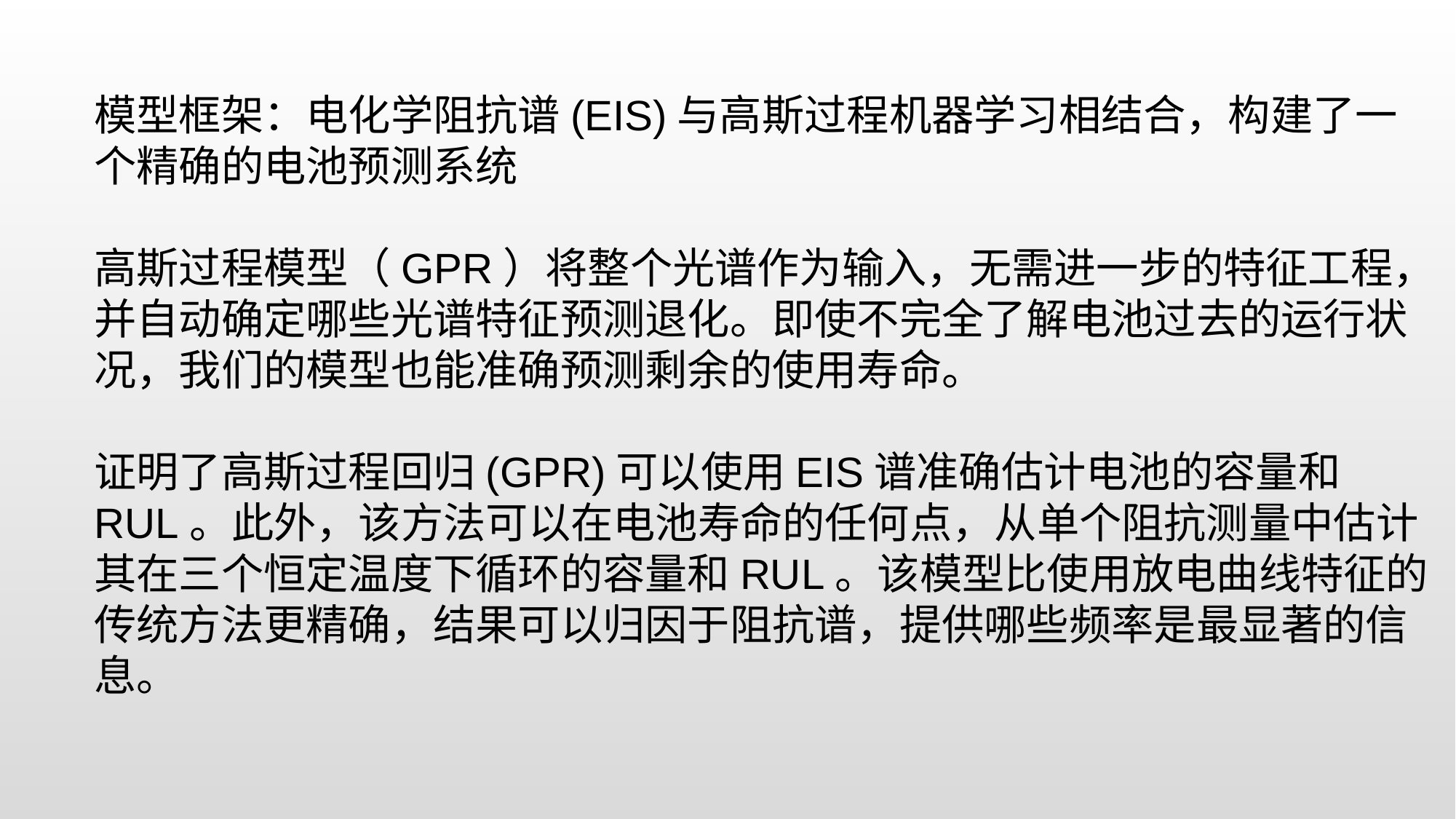

模型框架：电化学阻抗谱(EIS)与高斯过程机器学习相结合，构建了一个精确的电池预测系统

高斯过程模型（GPR）将整个光谱作为输入，无需进一步的特征工程，并自动确定哪些光谱特征预测退化。即使不完全了解电池过去的运行状况，我们的模型也能准确预测剩余的使用寿命。

证明了高斯过程回归(GPR)可以使用EIS谱准确估计电池的容量和RUL。此外，该方法可以在电池寿命的任何点，从单个阻抗测量中估计其在三个恒定温度下循环的容量和RUL。该模型比使用放电曲线特征的传统方法更精确，结果可以归因于阻抗谱，提供哪些频率是最显著的信息。